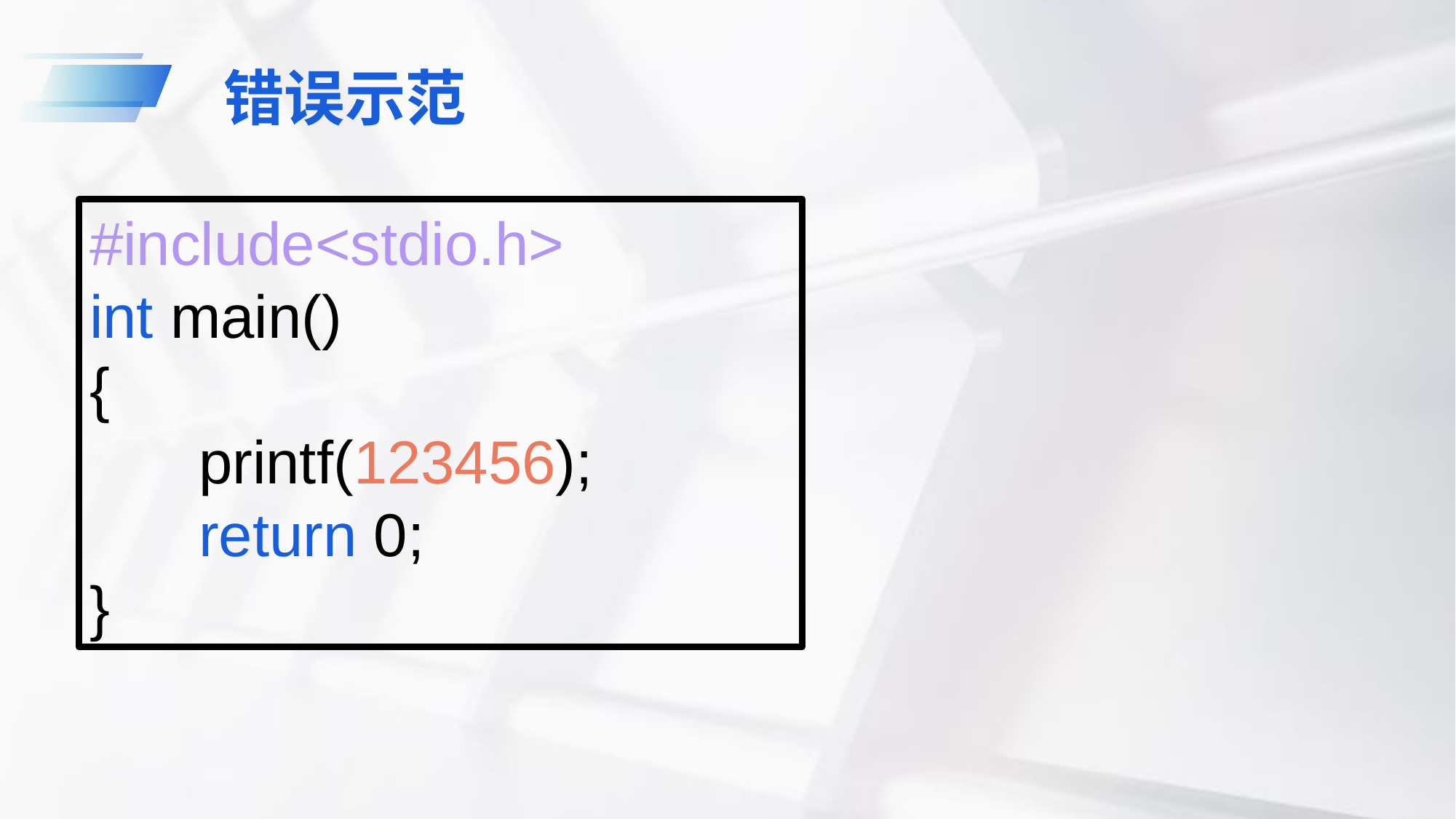

错误示范
#include<stdio.h>
int main()
{
	printf(123456);
	return 0;
}